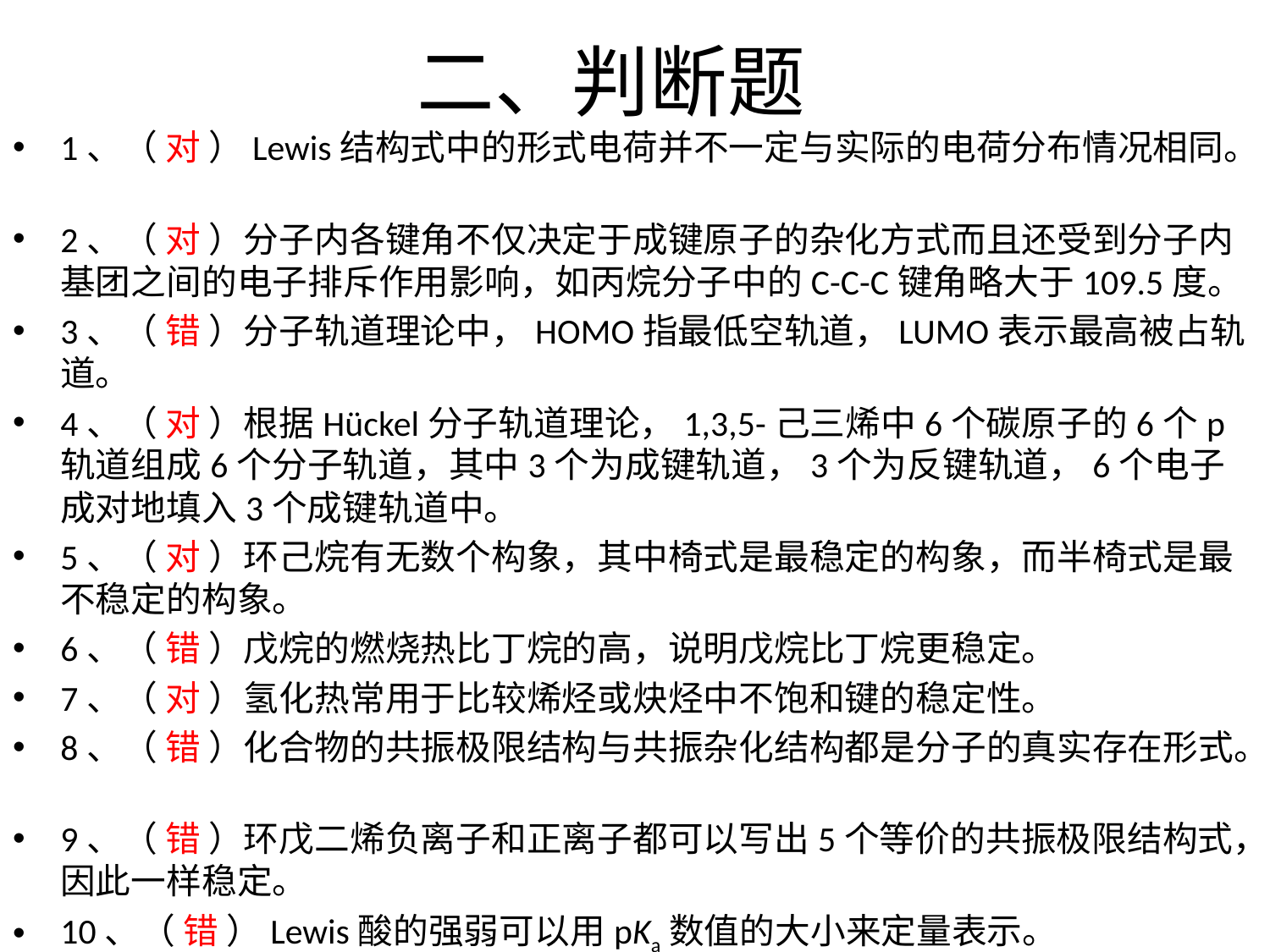

# 二、判断题
1、（ 对 ）Lewis结构式中的形式电荷并不一定与实际的电荷分布情况相同。
2、（ 对 ）分子内各键角不仅决定于成键原子的杂化方式而且还受到分子内基团之间的电子排斥作用影响，如丙烷分子中的C-C-C键角略大于109.5度。
3、（ 错 ）分子轨道理论中，HOMO指最低空轨道，LUMO表示最高被占轨道。
4、（ 对 ）根据Hückel分子轨道理论，1,3,5-己三烯中6个碳原子的6个p轨道组成6个分子轨道，其中3个为成键轨道，3个为反键轨道，6个电子成对地填入3个成键轨道中。
5、（ 对 ）环己烷有无数个构象，其中椅式是最稳定的构象，而半椅式是最不稳定的构象。
6、（ 错 ）戊烷的燃烧热比丁烷的高，说明戊烷比丁烷更稳定。
7、（ 对 ）氢化热常用于比较烯烃或炔烃中不饱和键的稳定性。
8、（ 错 ）化合物的共振极限结构与共振杂化结构都是分子的真实存在形式。
9、（ 错 ）环戊二烯负离子和正离子都可以写出5个等价的共振极限结构式，因此一样稳定。
10、（ 错 ）Lewis酸的强弱可以用pKa数值的大小来定量表示。